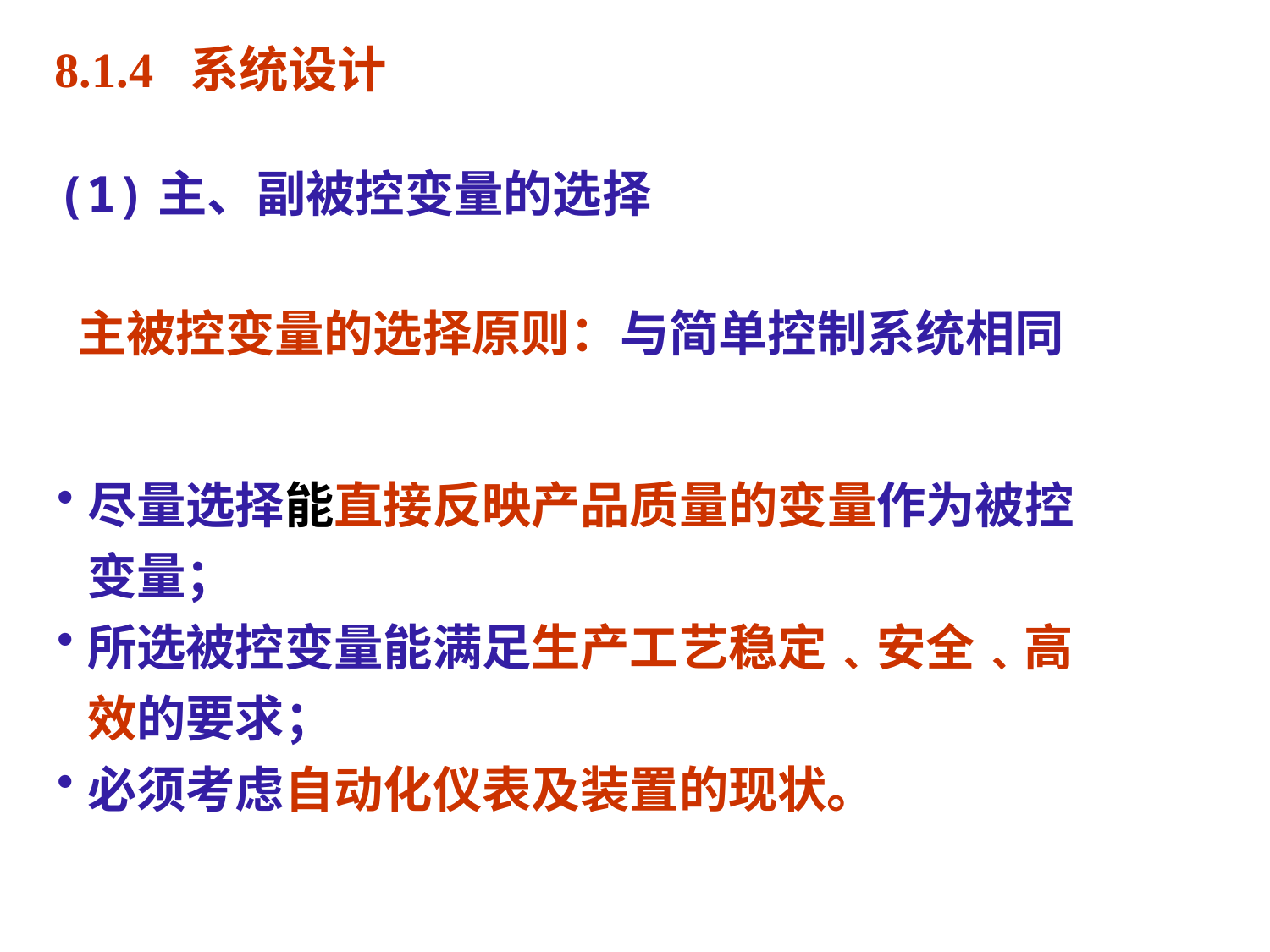

8.1.4  系统设计
(1)主、副被控变量的选择
主被控变量的选择原则：与简单控制系统相同
尽量选择能直接反映产品质量的变量作为被控变量；
所选被控变量能满足生产工艺稳定﹑安全﹑高效的要求；
必须考虑自动化仪表及装置的现状。